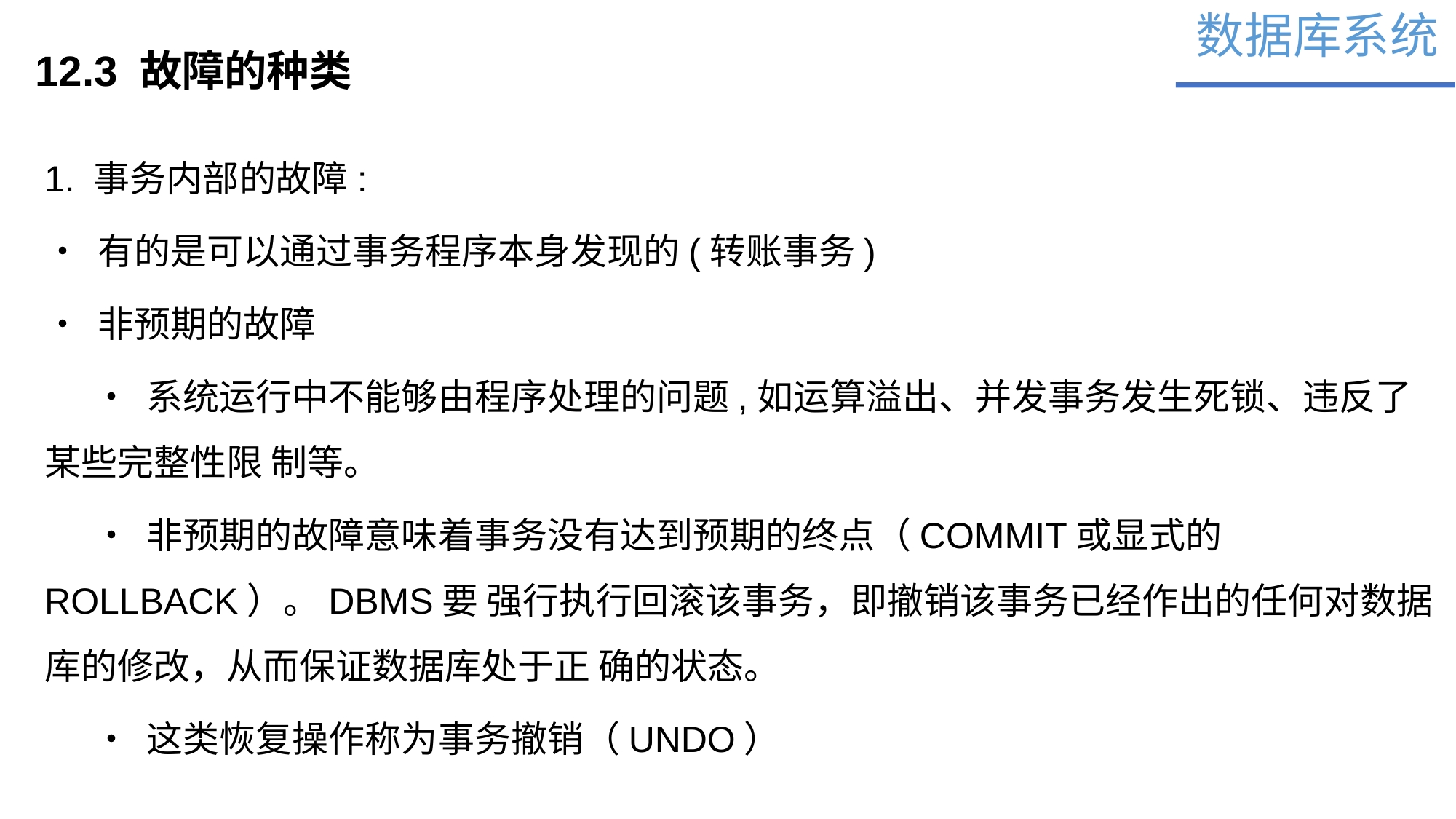

数据库系统
12.3 故障的种类

1. 事务内部的故障:
• 有的是可以通过事务程序本身发现的(转账事务)
• 非预期的故障
      • 系统运行中不能够由程序处理的问题,如运算溢出、并发事务发生死锁、违反了某些完整性限 制等。
      • 非预期的故障意味着事务没有达到预期的终点（COMMIT或显式的ROLLBACK）。DBMS要 强行执行回滚该事务，即撤销该事务已经作出的任何对数据库的修改，从而保证数据库处于正 确的状态。
      • 这类恢复操作称为事务撤销（UNDO）